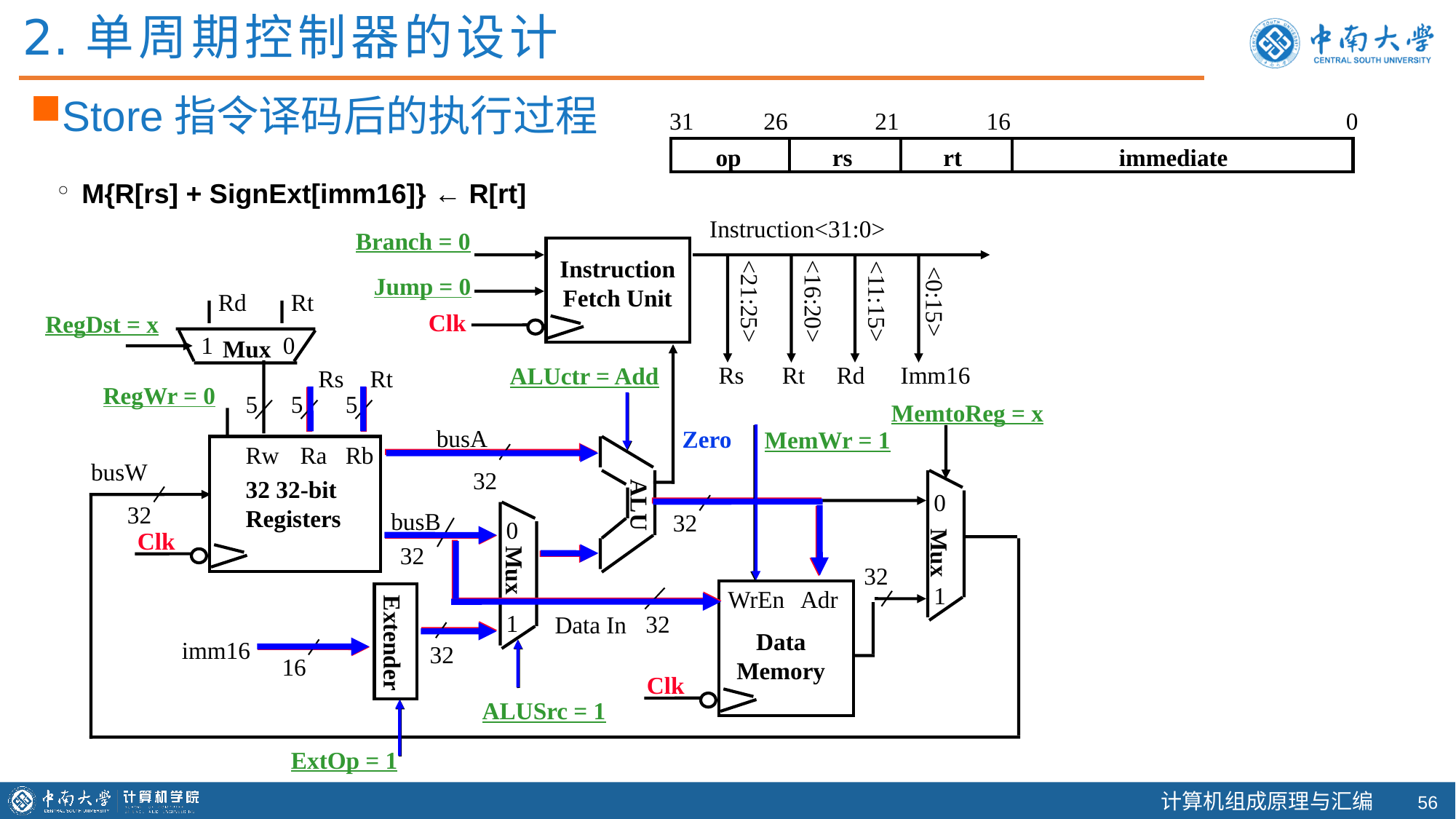

2.单周期控制器的设计

Store指令译码后的执行过程
31
26
21
16
0
op

rs

rt

immediate

M{R[rs] + SignExt[imm16]} ← R[rt]
Instruction<31:0>
Branch = 0

Instruction
Fetch Unit

Jump = 0
Rd
Rt
<21:25>
<16:20>
<11:15>
<0:15>

Clk
RegDst = x

1
0

Mux

Rs
Rt
Rd
Imm16
ALUctr = Add
Rs
Rt

RegWr = 0
5
5
5

MemtoReg = x

busA
Zero
MemWr = 1

Rw
Ra
Rb

busW

32
32 32-bit
Registers

0
ALU

32

busB

32

0

Clk
Mux
32

Mux

32
1
WrEn
Adr

1
32
Data In
Data
Memory

Extender
imm16

32

16

Clk

ALUSrc = 1

ExtOp = 1
56